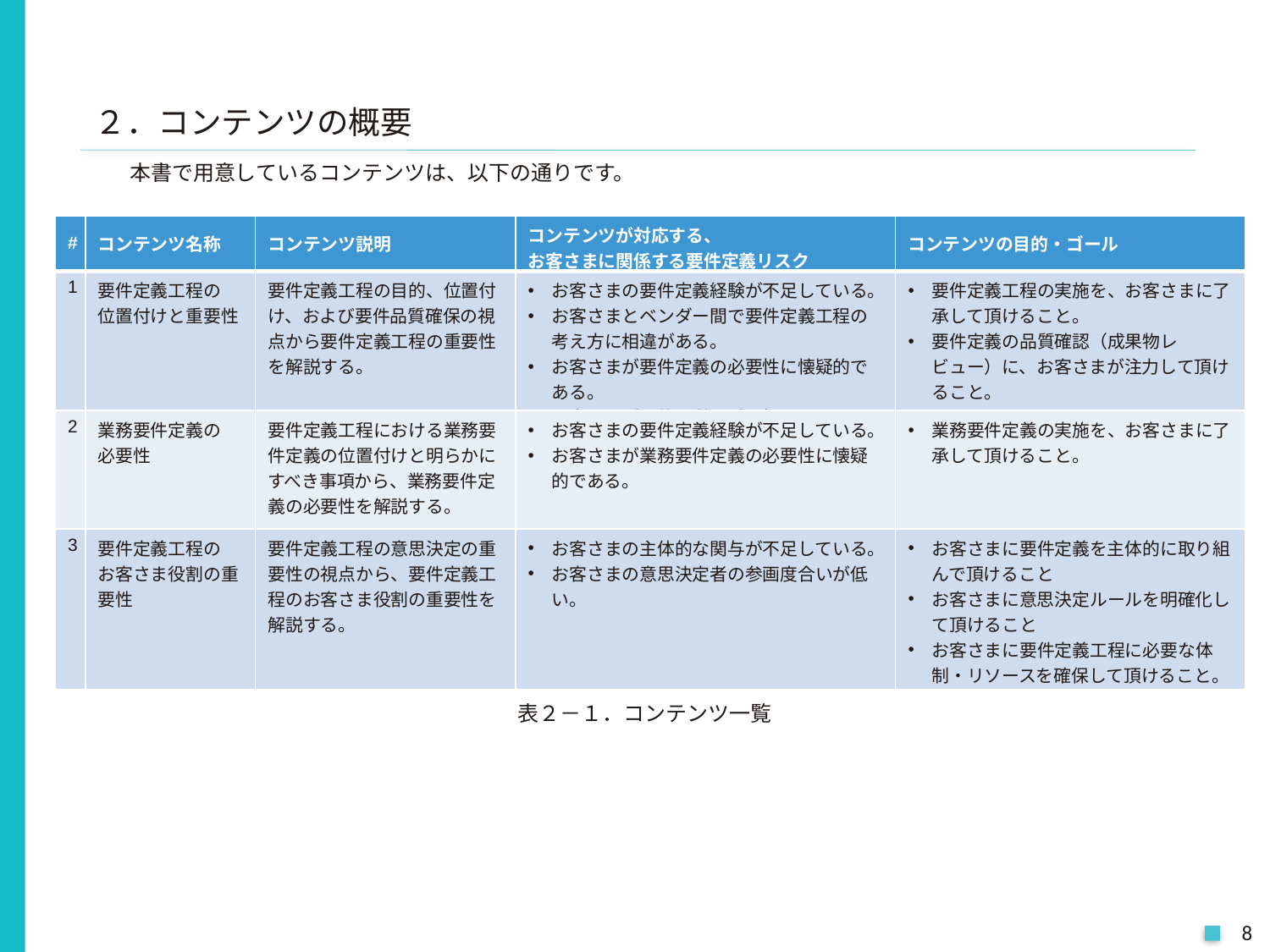

２．コンテンツの概要
　　本書で用意しているコンテンツは、以下の通りです。
| # | コンテンツ名称 | コンテンツ説明 | コンテンツが対応する、 お客さまに関係する要件定義リスク | コンテンツの目的・ゴール |
| --- | --- | --- | --- | --- |
| 1 | 要件定義工程の 位置付けと重要性 | 要件定義工程の目的、位置付け、および要件品質確保の視点から要件定義工程の重要性を解説する。 | お客さまの要件定義経験が不足している。 お客さまとベンダー間で要件定義工程の 考え方に相違がある。 お客さまが要件定義の必要性に懐疑的である。 お客さまが要件品質を重要視していない。 | 要件定義工程の実施を、お客さまに了承して頂けること。 要件定義の品質確認（成果物レビュー）に、お客さまが注力して頂けること。 |
| 2 | 業務要件定義の 必要性 | 要件定義工程における業務要件定義の位置付けと明らかにすべき事項から、業務要件定義の必要性を解説する。 | お客さまの要件定義経験が不足している。 お客さまが業務要件定義の必要性に懐疑的である。 | 業務要件定義の実施を、お客さまに了承して頂けること。 |
| 3 | 要件定義工程の お客さま役割の重要性 | 要件定義工程の意思決定の重要性の視点から、要件定義工程のお客さま役割の重要性を解説する。 | お客さまの主体的な関与が不足している。 お客さまの意思決定者の参画度合いが低い。 | お客さまに要件定義を主体的に取り組んで頂けること お客さまに意思決定ルールを明確化して頂けること お客さまに要件定義工程に必要な体制・リソースを確保して頂けること。 |
表２－１．コンテンツ一覧
8